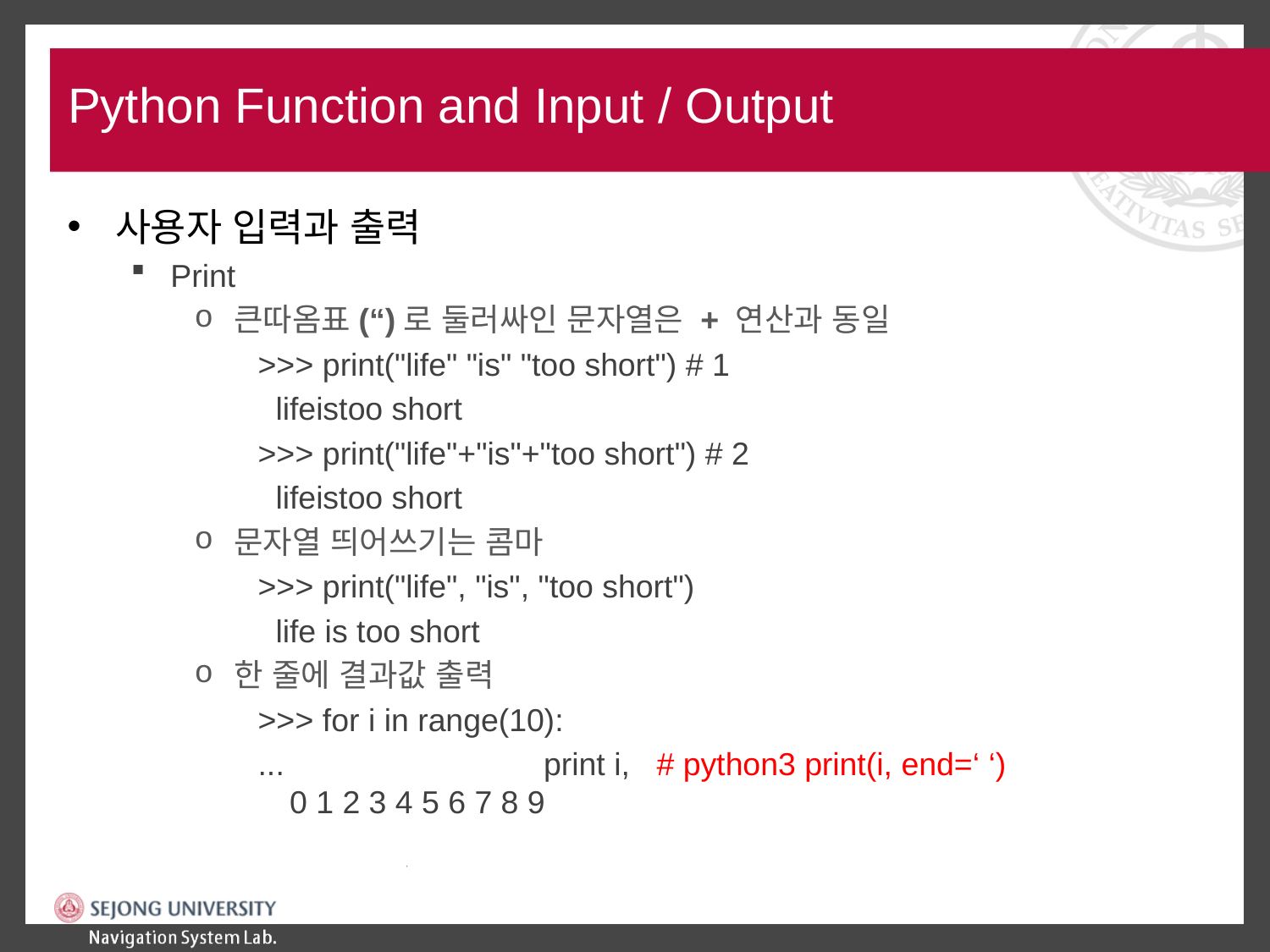

# Python Function and Input / Output
사용자 입력과 출력
Print
큰따옴표(“)로 둘러싸인 문자열은 + 연산과 동일
>>> print("life" "is" "too short") # 1
  lifeistoo short
>>> print("life"+"is"+"too short") # 2
  lifeistoo short
문자열 띄어쓰기는 콤마
>>> print("life", "is", "too short")
  life is too short
한 줄에 결과값 출력
>>> for i in range(10):
...    		print i,   # python3 print(i, end=‘ ‘)
0 1 2 3 4 5 6 7 8 9